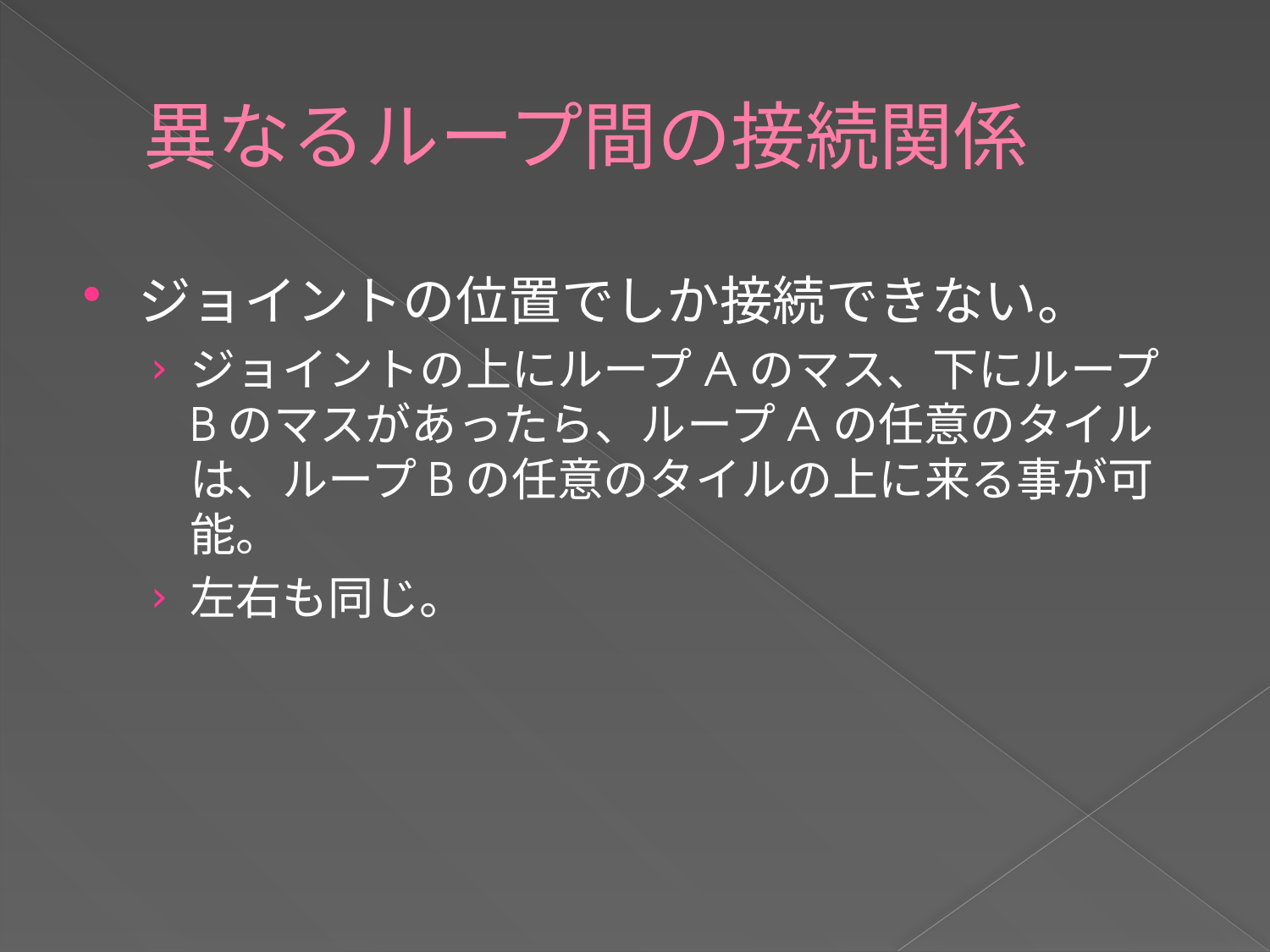

# 異なるループ間の接続関係
ジョイントの位置でしか接続できない。
ジョイントの上にループAのマス、下にループBのマスがあったら、ループAの任意のタイルは、ループBの任意のタイルの上に来る事が可能。
左右も同じ。